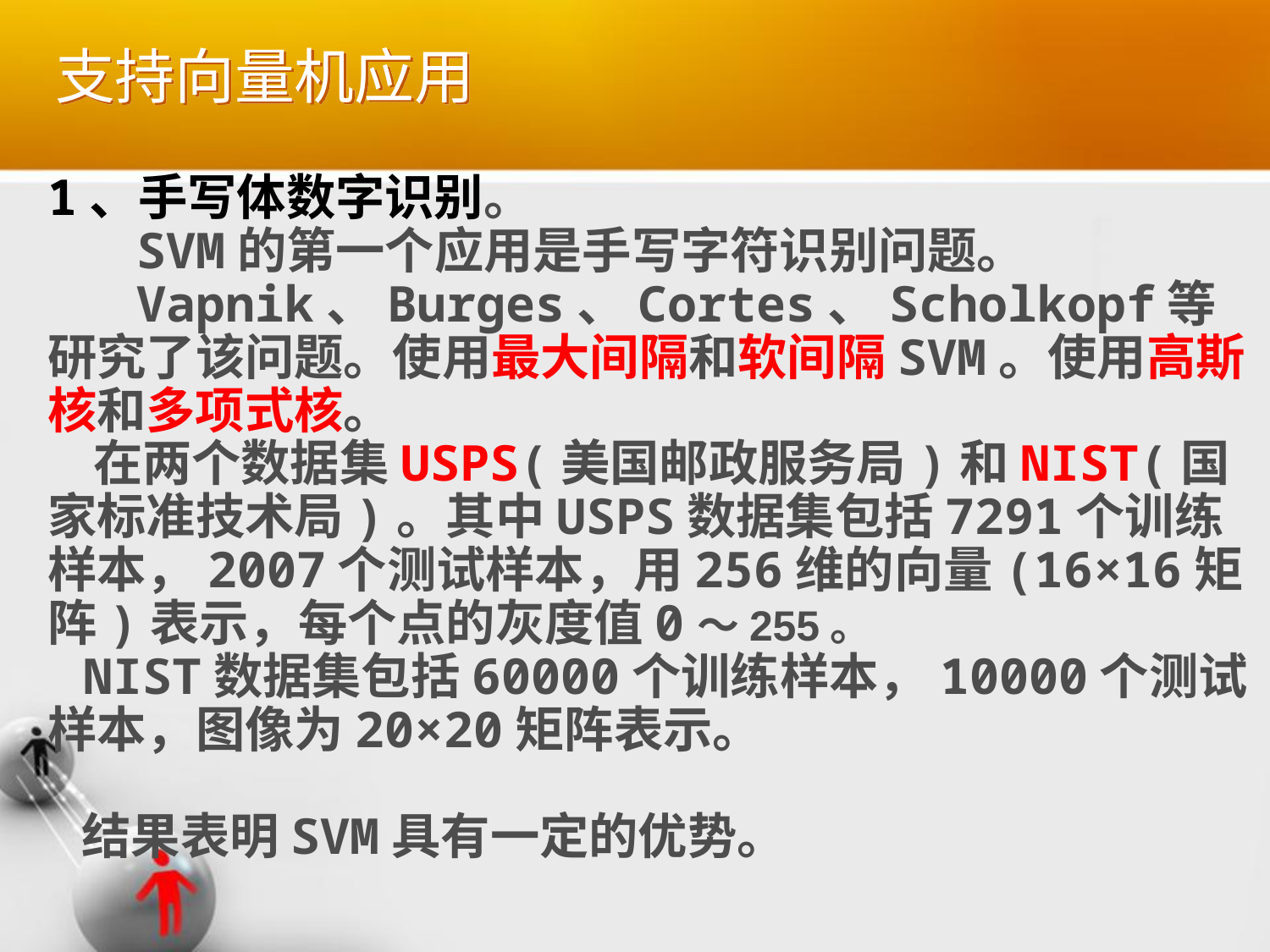

# 支持向量机应用
1、手写体数字识别。
   SVM的第一个应用是手写字符识别问题。
   Vapnik、Burges、Cortes、Scholkopf等研究了该问题。使用最大间隔和软间隔SVM。使用高斯核和多项式核。
   在两个数据集USPS(美国邮政服务局)和NIST(国家标准技术局)。其中USPS数据集包括7291个训练样本，2007个测试样本，用256维的向量(16×16矩阵)表示，每个点的灰度值0～255。
   NIST数据集包括60000个训练样本，10000个测试样本，图像为20×20矩阵表示。

  结果表明SVM具有一定的优势。